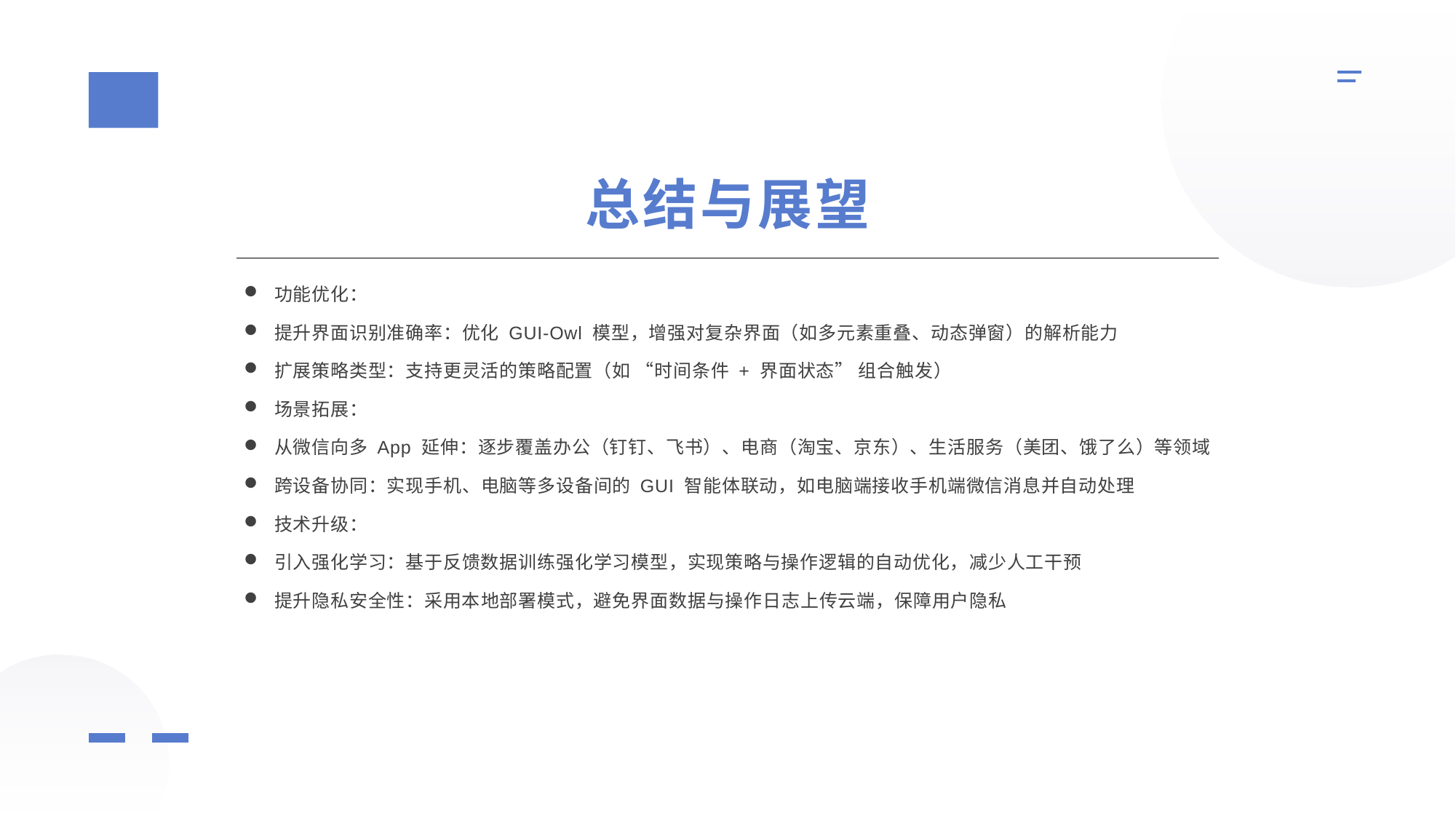

总结与展望
功能优化：
提升界面识别准确率：优化 GUI-Owl 模型，增强对复杂界面（如多元素重叠、动态弹窗）的解析能力
扩展策略类型：支持更灵活的策略配置（如 “时间条件 + 界面状态” 组合触发）
场景拓展：
从微信向多 App 延伸：逐步覆盖办公（钉钉、飞书）、电商（淘宝、京东）、生活服务（美团、饿了么）等领域
跨设备协同：实现手机、电脑等多设备间的 GUI 智能体联动，如电脑端接收手机端微信消息并自动处理
技术升级：
引入强化学习：基于反馈数据训练强化学习模型，实现策略与操作逻辑的自动优化，减少人工干预
提升隐私安全性：采用本地部署模式，避免界面数据与操作日志上传云端，保障用户隐私